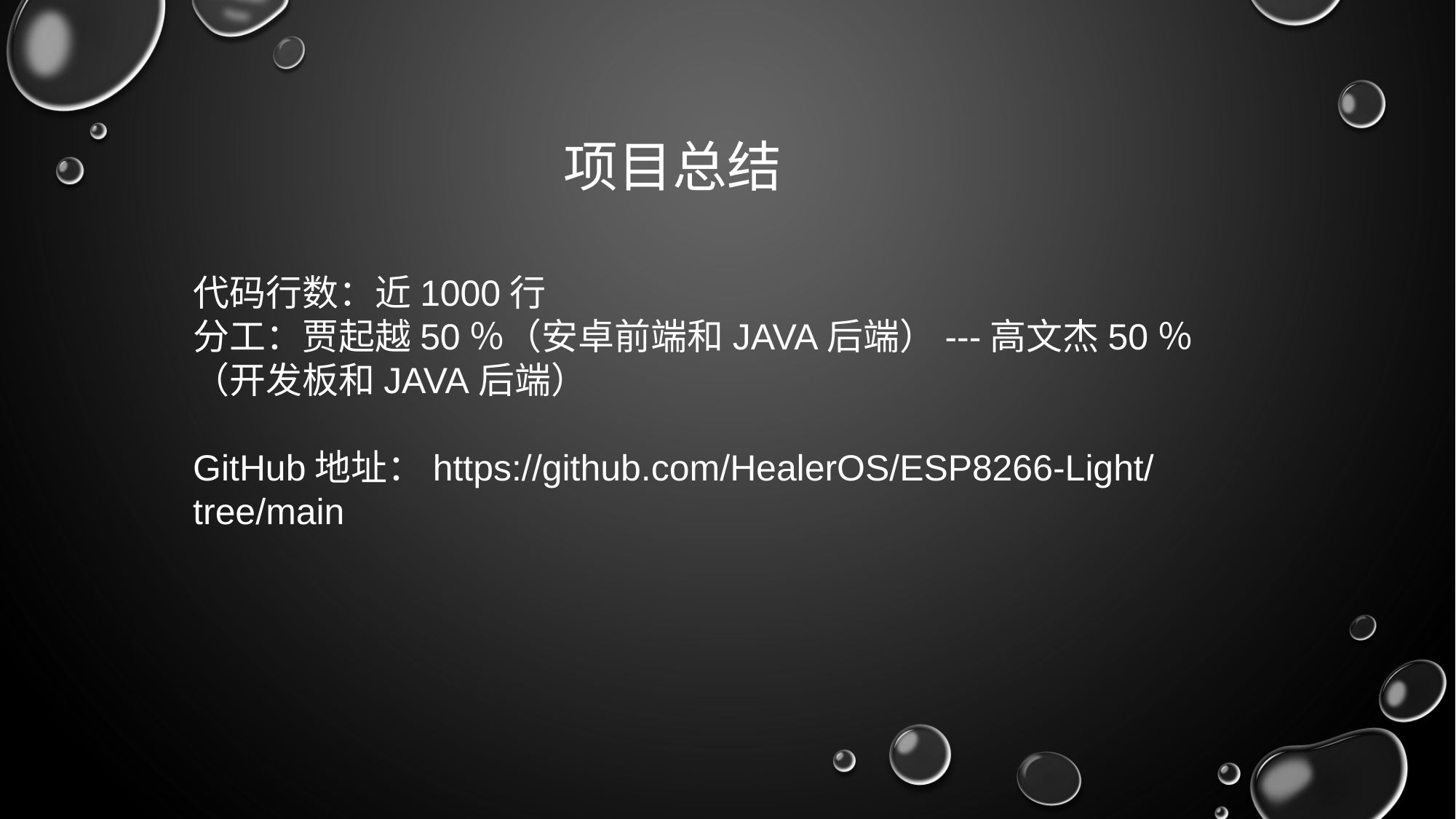

# 项目总结
代码行数：近1000行
分工：贾起越50％（安卓前端和JAVA后端）---高文杰50％（开发板和JAVA后端）

GitHub地址：https://github.com/HealerOS/ESP8266-Light/tree/main